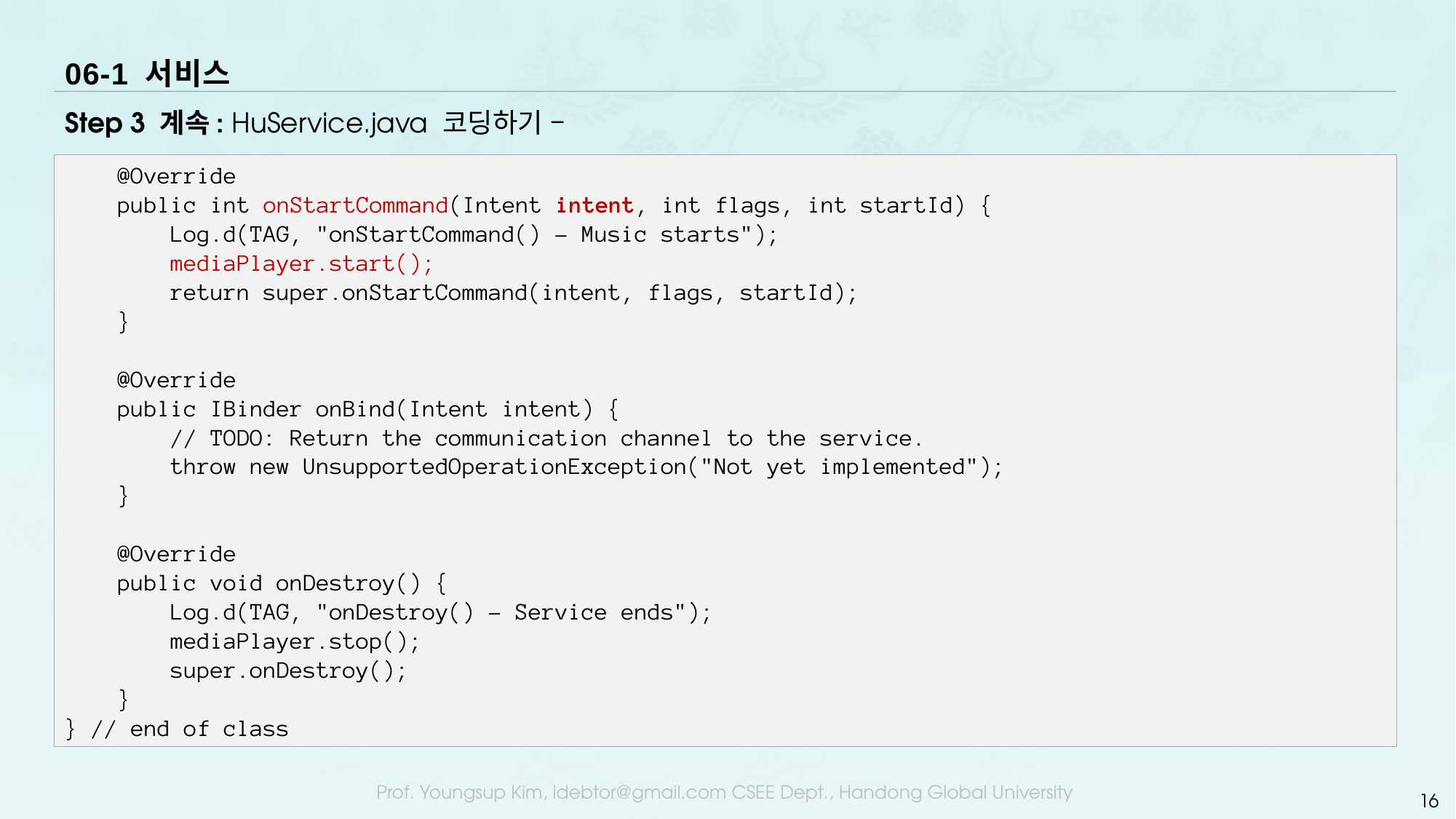

# 06-1 서비스
Step 3 계속: HuService.java 코딩하기 –
    @Override
    public int onStartCommand(Intent intent, int flags, int startId) {
        Log.d(TAG, "onStartCommand() - Music starts");
        mediaPlayer.start();
        return super.onStartCommand(intent, flags, startId);
    }

    @Override
    public IBinder onBind(Intent intent) {
        // TODO: Return the communication channel to the service.
        throw new UnsupportedOperationException("Not yet implemented");
    }

    @Override
    public void onDestroy() {
        Log.d(TAG, "onDestroy() - Service ends");
        mediaPlayer.stop();
        super.onDestroy();
    }
} // end of class
16